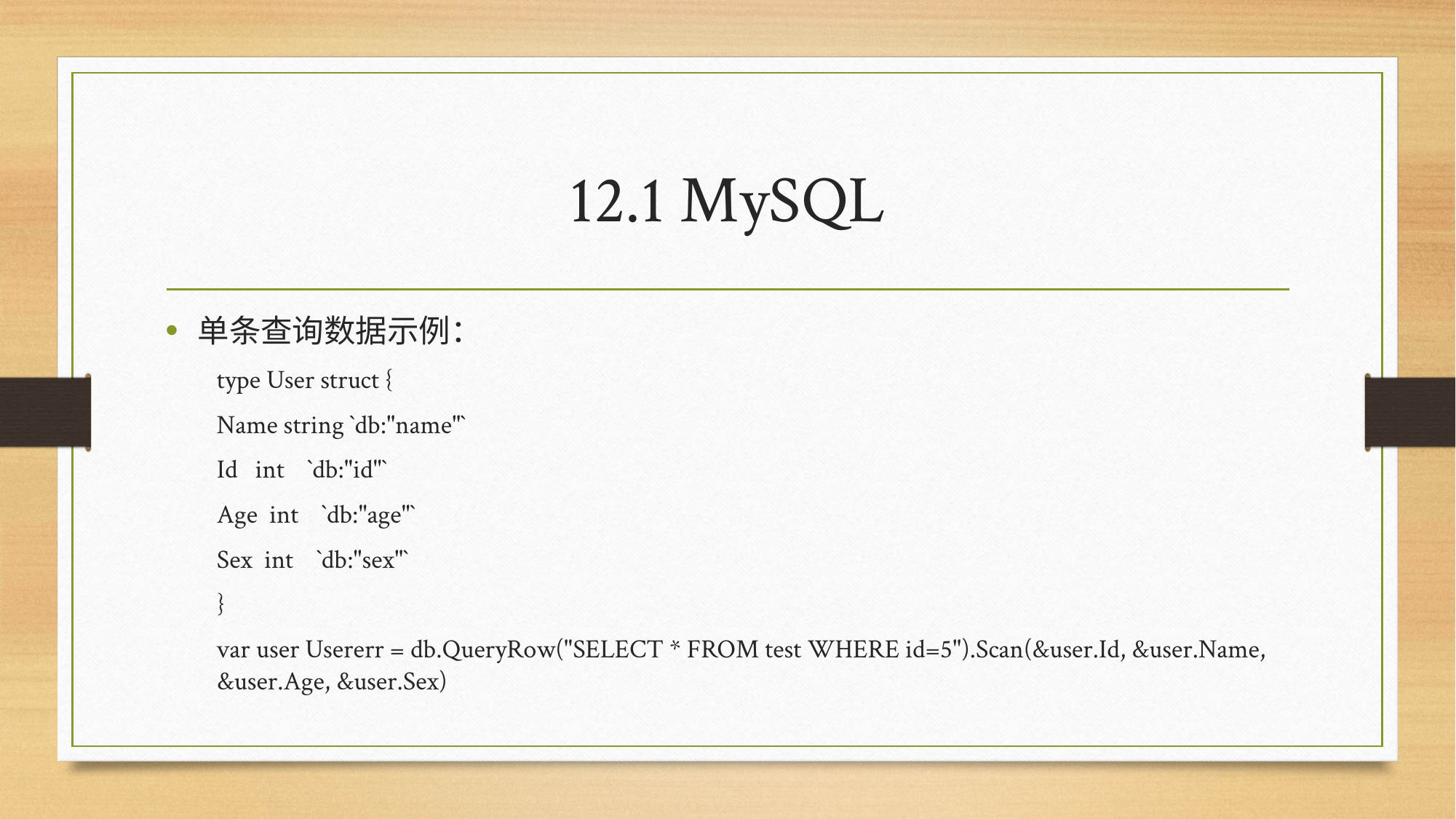

# 12.1 MySQL
单条查询数据示例：
type User struct {
	Name string `db:"name"`
	Id   int    `db:"id"`
	Age  int    `db:"age"`
	Sex  int    `db:"sex"`
}
var user Usererr = db.QueryRow("SELECT * FROM test WHERE id=5").Scan(&user.Id, &user.Name, &user.Age, &user.Sex)